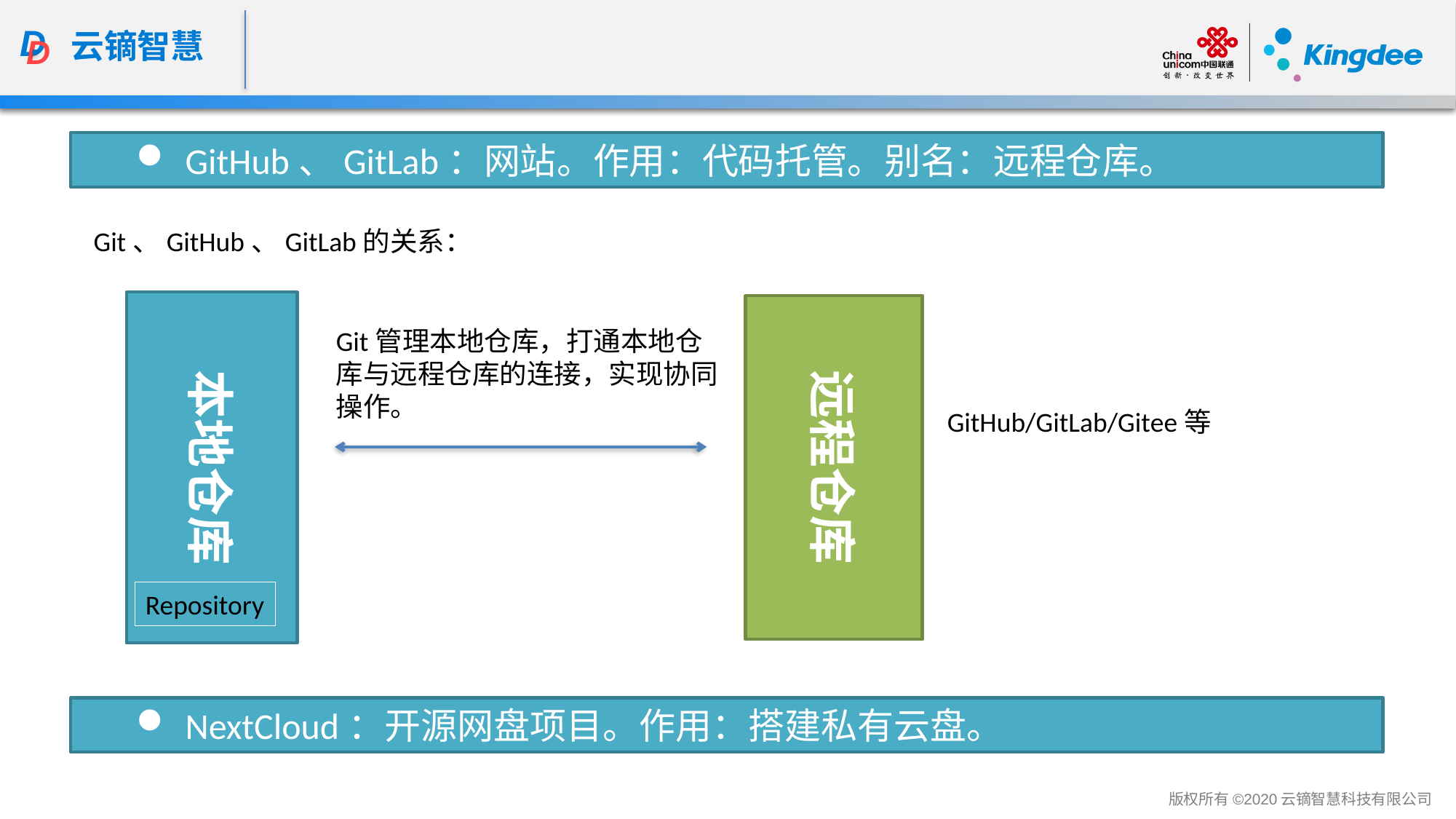

GitHub、GitLab：网站。作用：代码托管。别名：远程仓库。
Git、GitHub、GitLab的关系：
本地仓库
远程仓库
Git管理本地仓库，打通本地仓库与远程仓库的连接，实现协同操作。
GitHub/GitLab/Gitee等
Repository
 NextCloud：开源网盘项目。作用：搭建私有云盘。